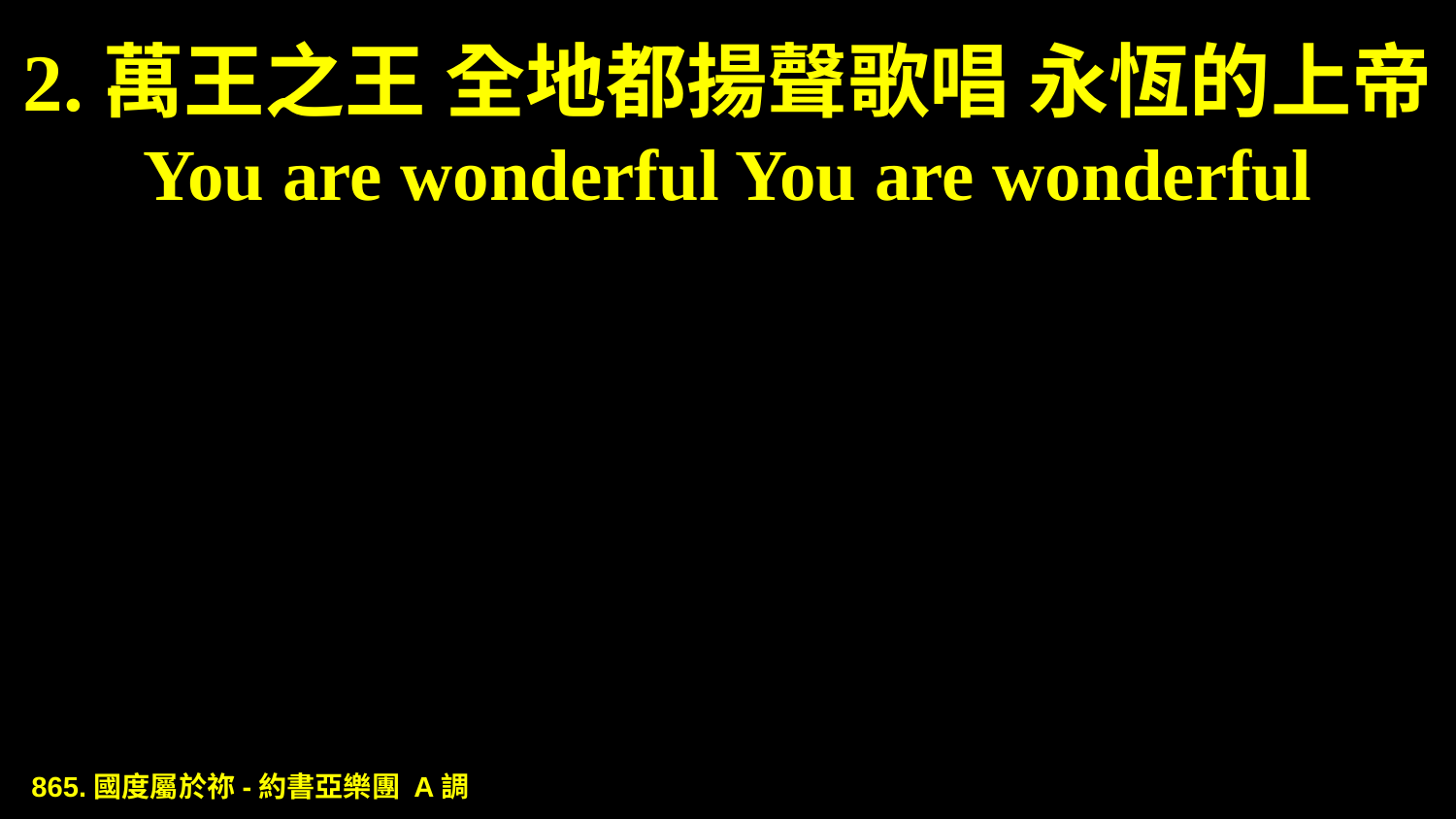

# 2.萬王之王 全地都揚聲歌唱 永恆的上帝 You are wonderful You are wonderful
865.國度屬於祢-約書亞樂團 A調